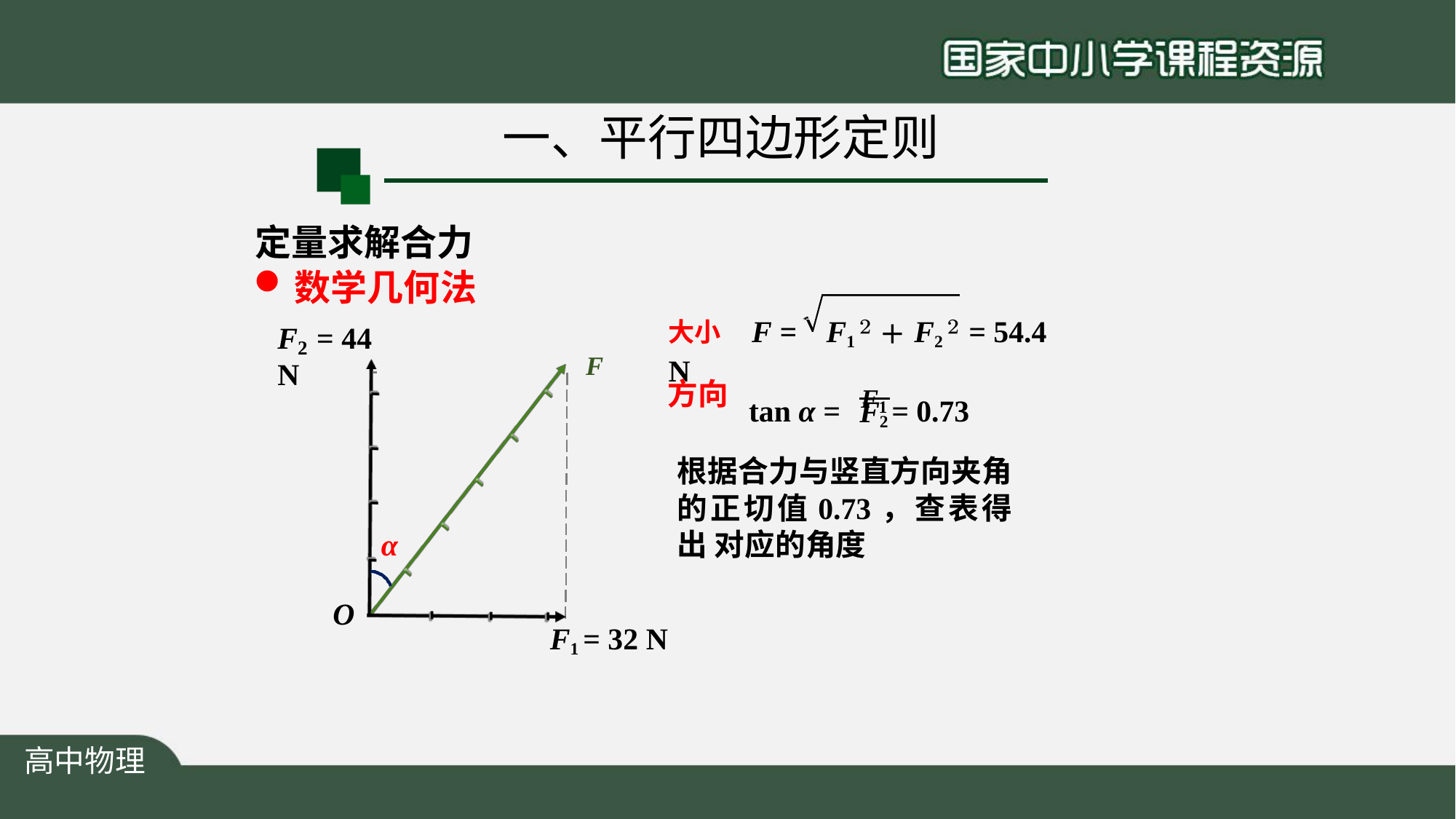

# 一、平行四边形定则

定量求解合力
数学几何法

大小	F =	F1 ² + F2 ² = 54.4 N
F	= 44 N
 	  F
2

方向
tan α =	F1 = 0.73

F2

根据合力与竖直方向夹角 的正切值0.73，查表得出 对应的角度

α

O

F1 = 32 N
高中物理